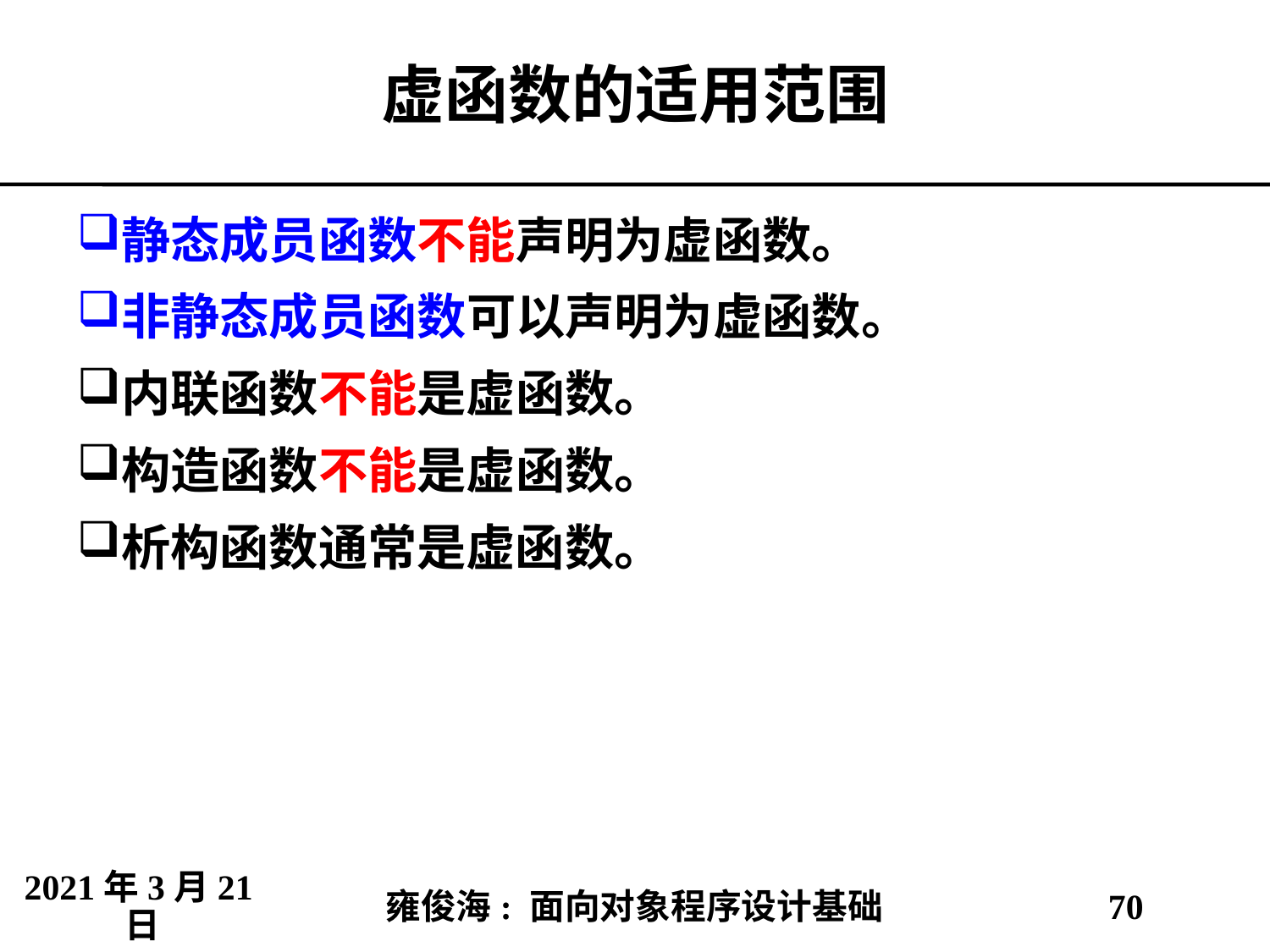

# 虚函数的适用范围

静态成员函数不能声明为虚函数。
非静态成员函数可以声明为虚函数。
内联函数不能是虚函数。
构造函数不能是虚函数。
析构函数通常是虚函数。

2021年3月21日
雍俊海: 面向对象程序设计基础
70